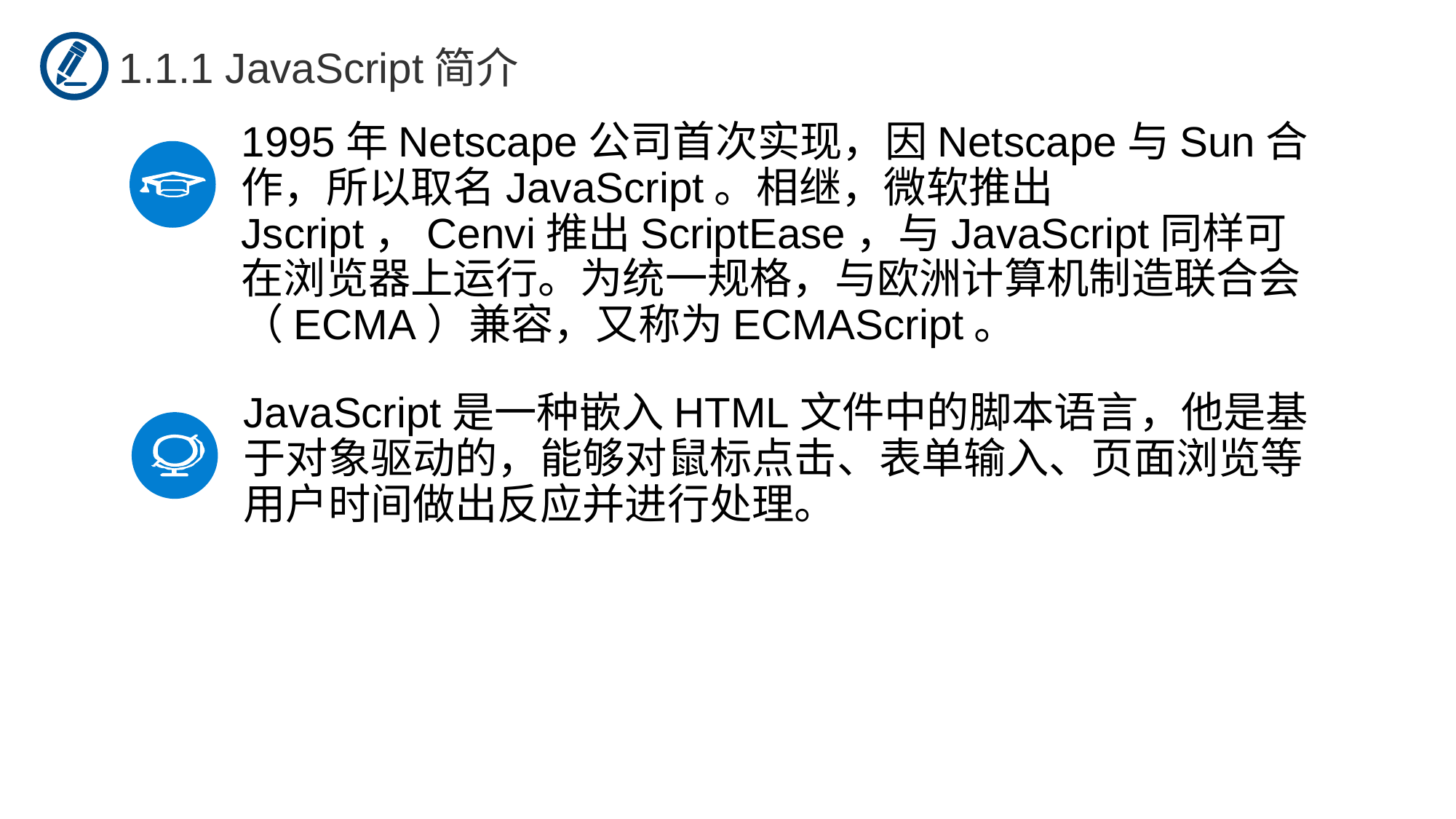

1.1.1 JavaScript简介
1995年Netscape公司首次实现，因Netscape与Sun合作，所以取名JavaScript。相继，微软推出Jscript，Cenvi推出ScriptEase，与JavaScript同样可在浏览器上运行。为统一规格，与欧洲计算机制造联合会（ECMA）兼容，又称为ECMAScript。

JavaScript是一种嵌入HTML文件中的脚本语言，他是基于对象驱动的，能够对鼠标点击、表单输入、页面浏览等用户时间做出反应并进行处理。